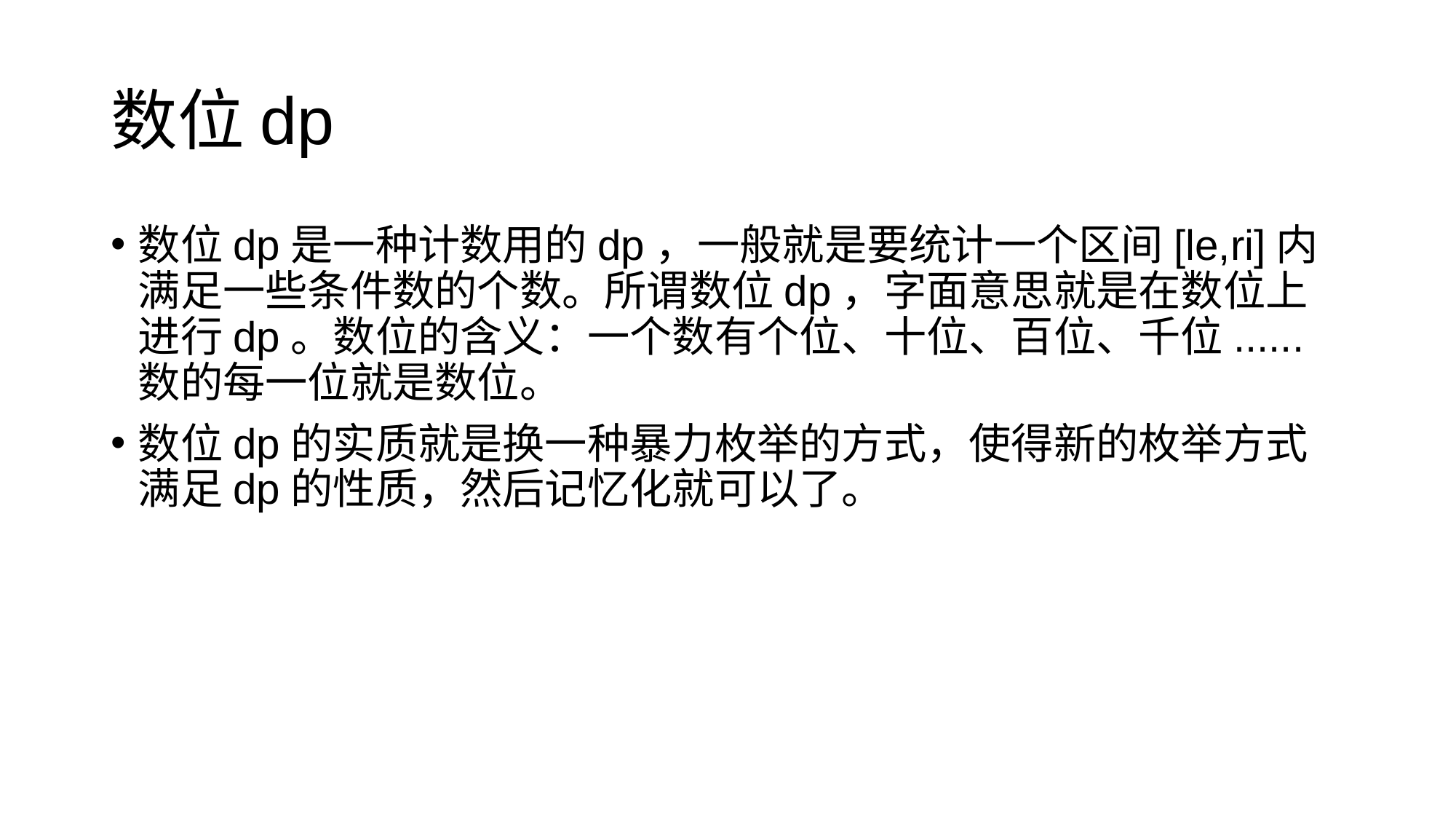

# 数位dp
数位dp是一种计数用的dp，一般就是要统计一个区间[le,ri]内满足一些条件数的个数。所谓数位dp，字面意思就是在数位上进行dp。数位的含义：一个数有个位、十位、百位、千位......数的每一位就是数位。
数位dp的实质就是换一种暴力枚举的方式，使得新的枚举方式满足dp的性质，然后记忆化就可以了。